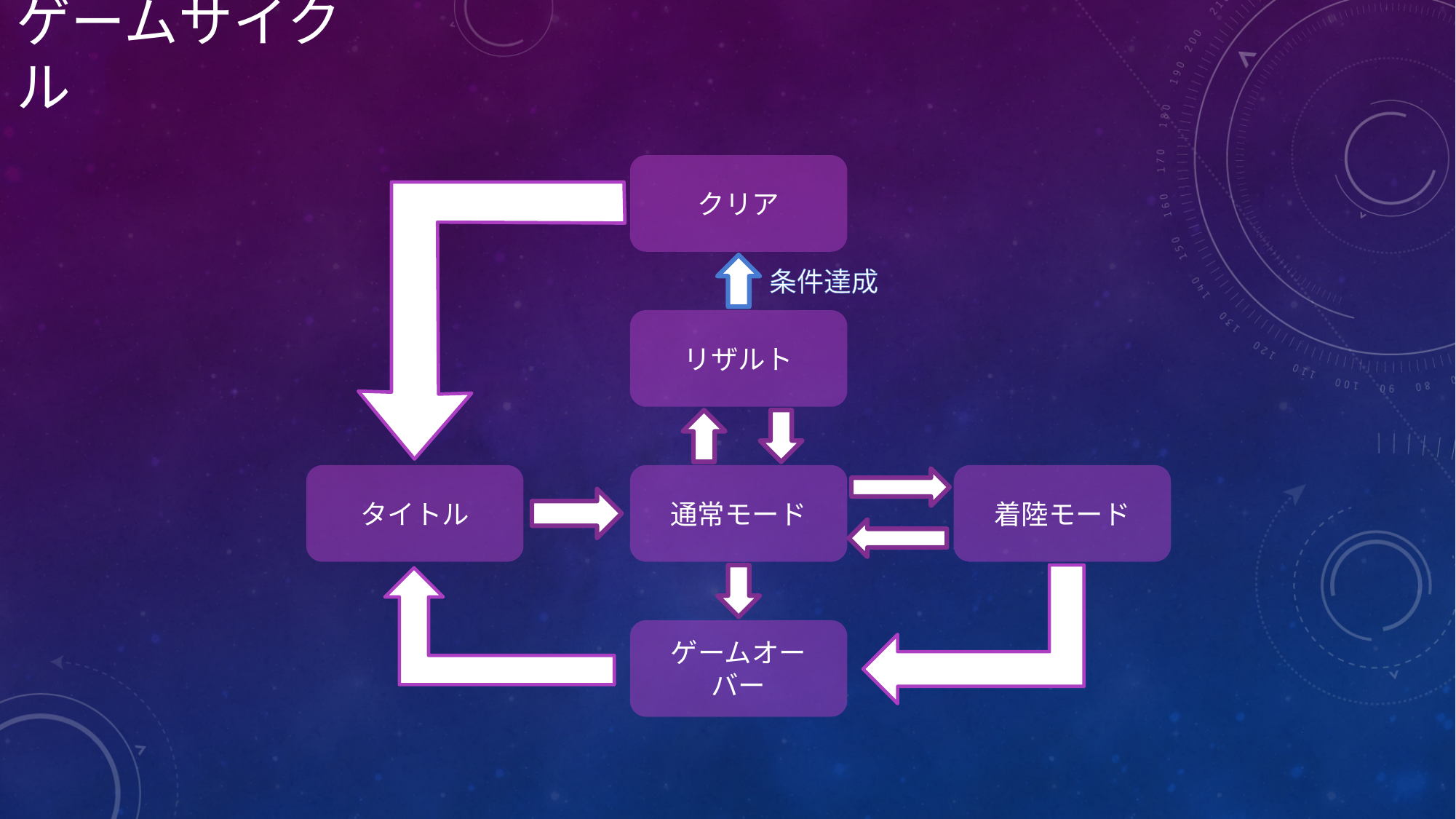

# ゲームサイクル
クリア

条件達成

リザルト

タイトル
通常モード
着陸モード

ゲームオーバー